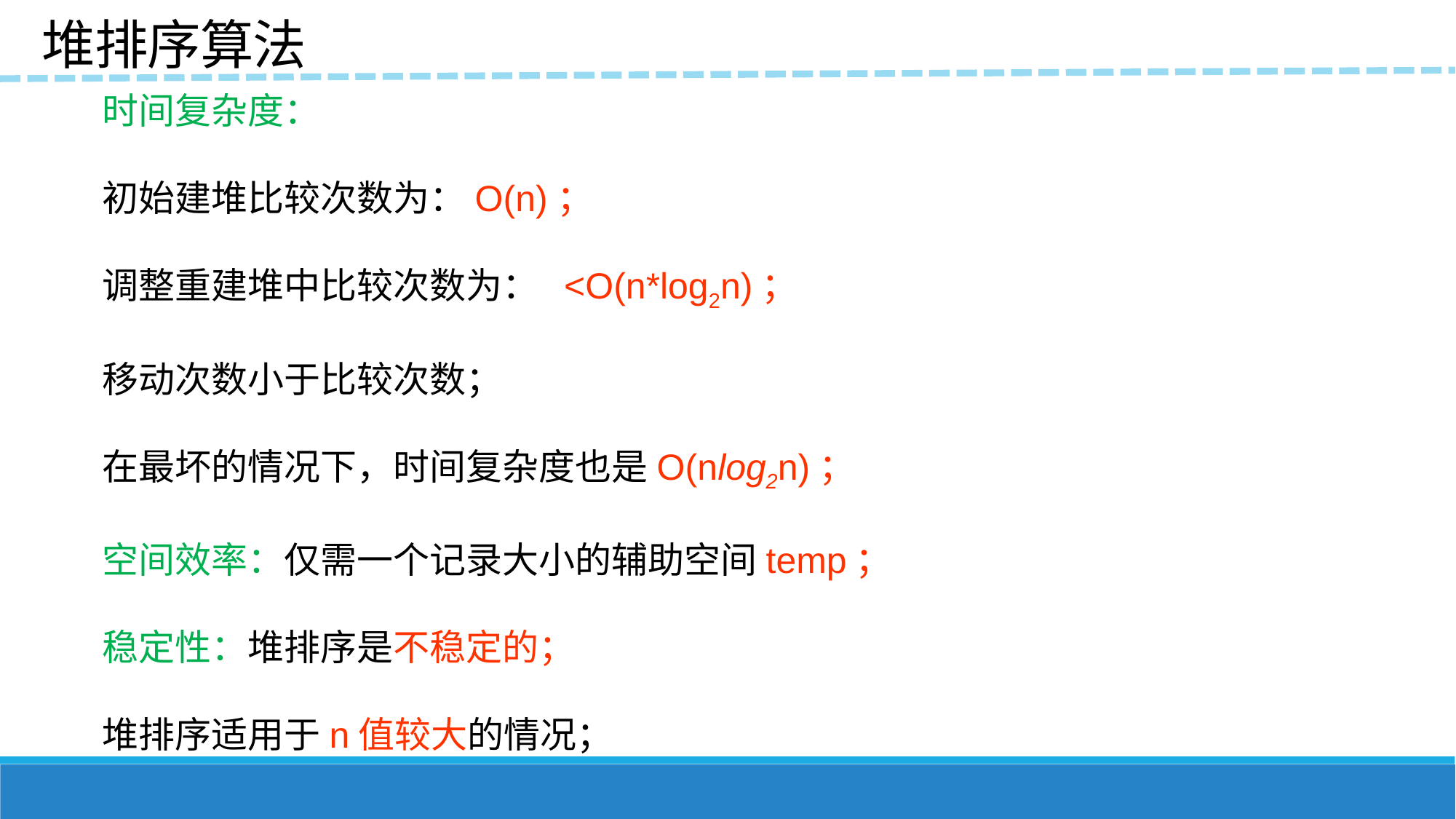

堆排序算法
时间复杂度：

初始建堆比较次数为：O(n)；

调整重建堆中比较次数为：  <O(n*log2n)；

移动次数小于比较次数；

在最坏的情况下，时间复杂度也是O(nlog2n)；

空间效率：仅需一个记录大小的辅助空间temp；

稳定性：堆排序是不稳定的；

堆排序适用于n值较大的情况；